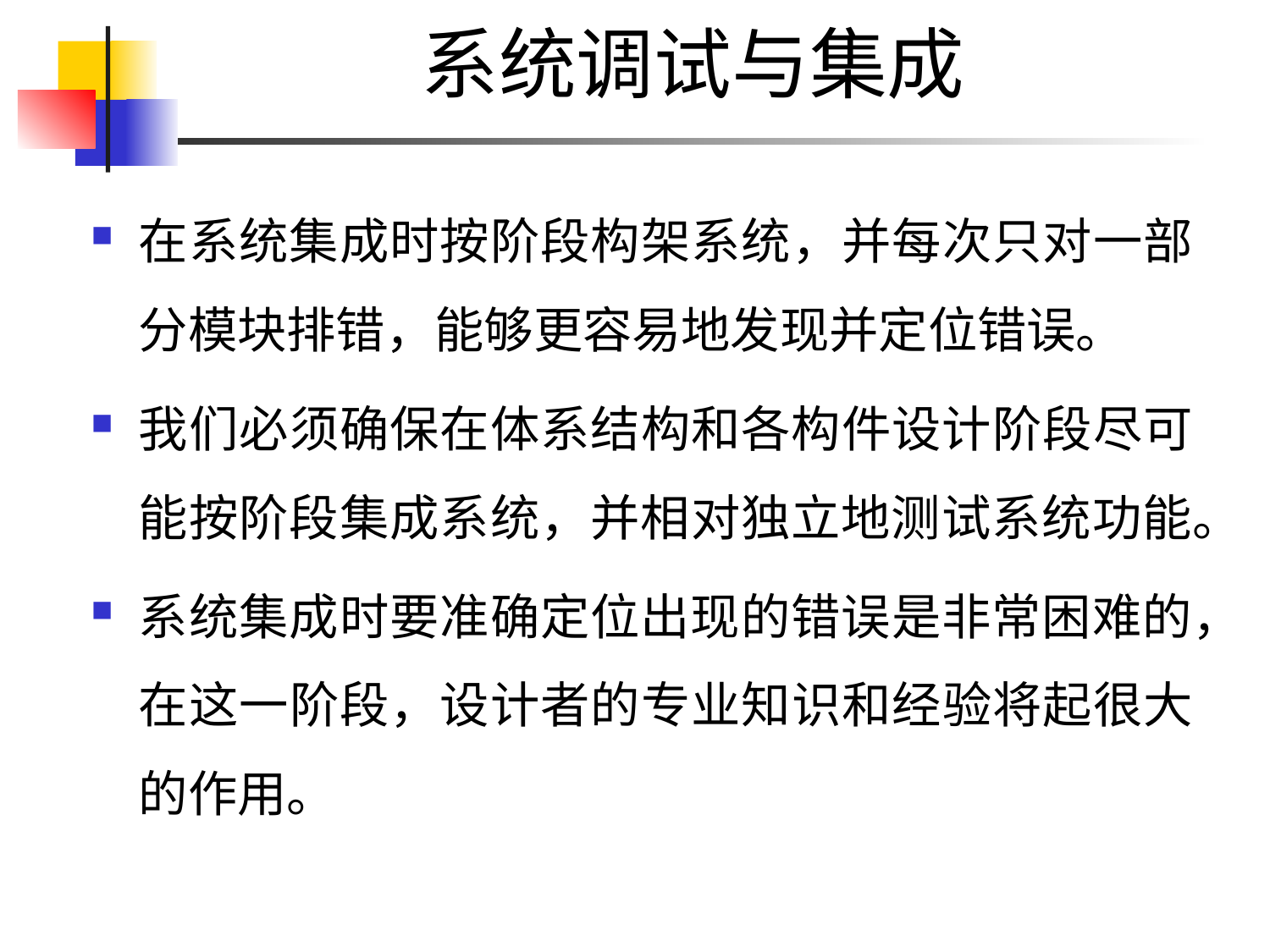

# 系统调试与集成
在系统集成时按阶段构架系统，并每次只对一部分模块排错，能够更容易地发现并定位错误。
我们必须确保在体系结构和各构件设计阶段尽可能按阶段集成系统，并相对独立地测试系统功能。
系统集成时要准确定位出现的错误是非常困难的，在这一阶段，设计者的专业知识和经验将起很大的作用。